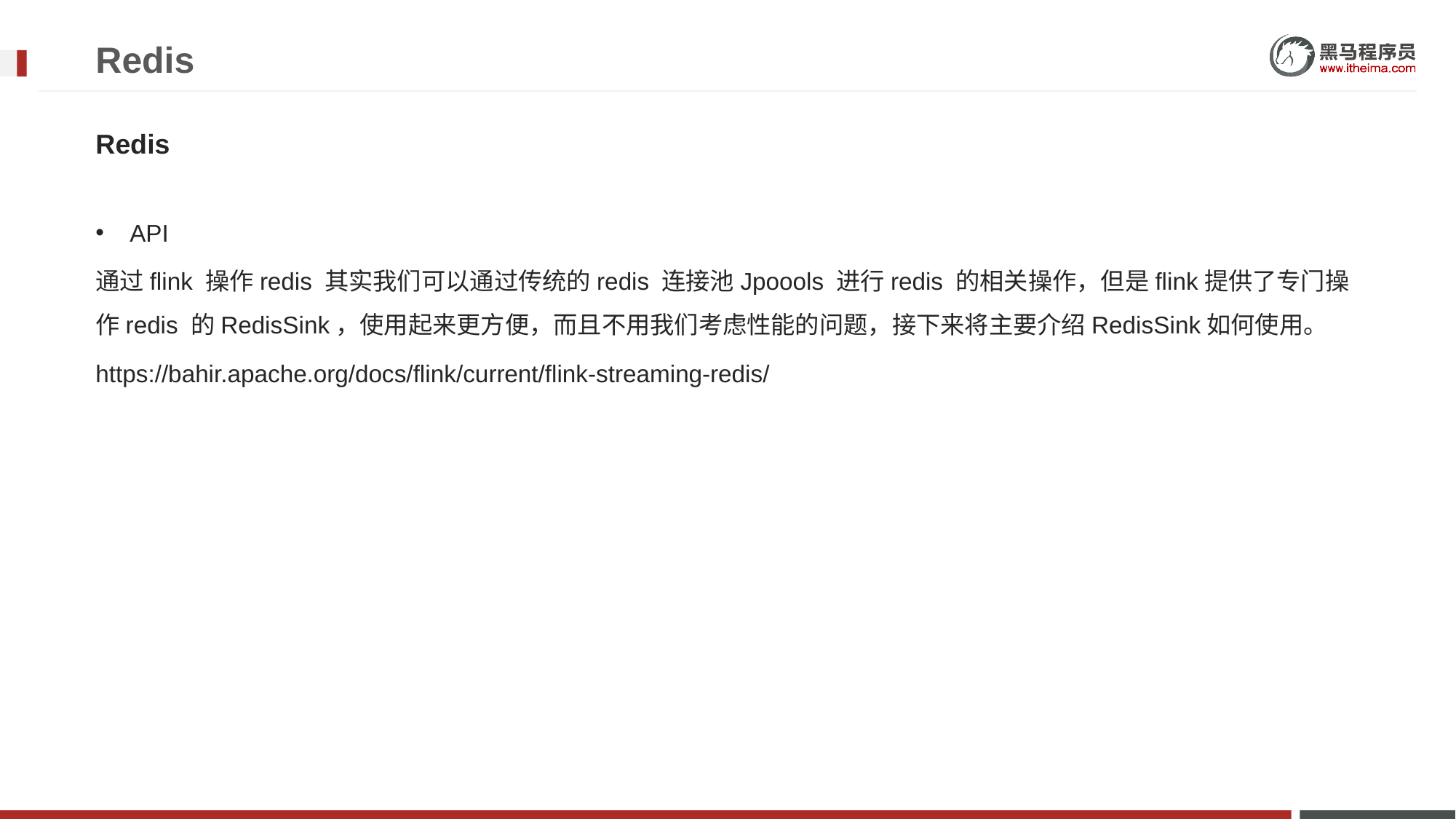

# Redis
Redis
API
通过flink 操作redis 其实我们可以通过传统的redis 连接池Jpoools 进行redis 的相关操作，但是flink提供了专门操作redis 的RedisSink，使用起来更方便，而且不用我们考虑性能的问题，接下来将主要介绍RedisSink如何使用。
https://bahir.apache.org/docs/flink/current/flink-streaming-redis/